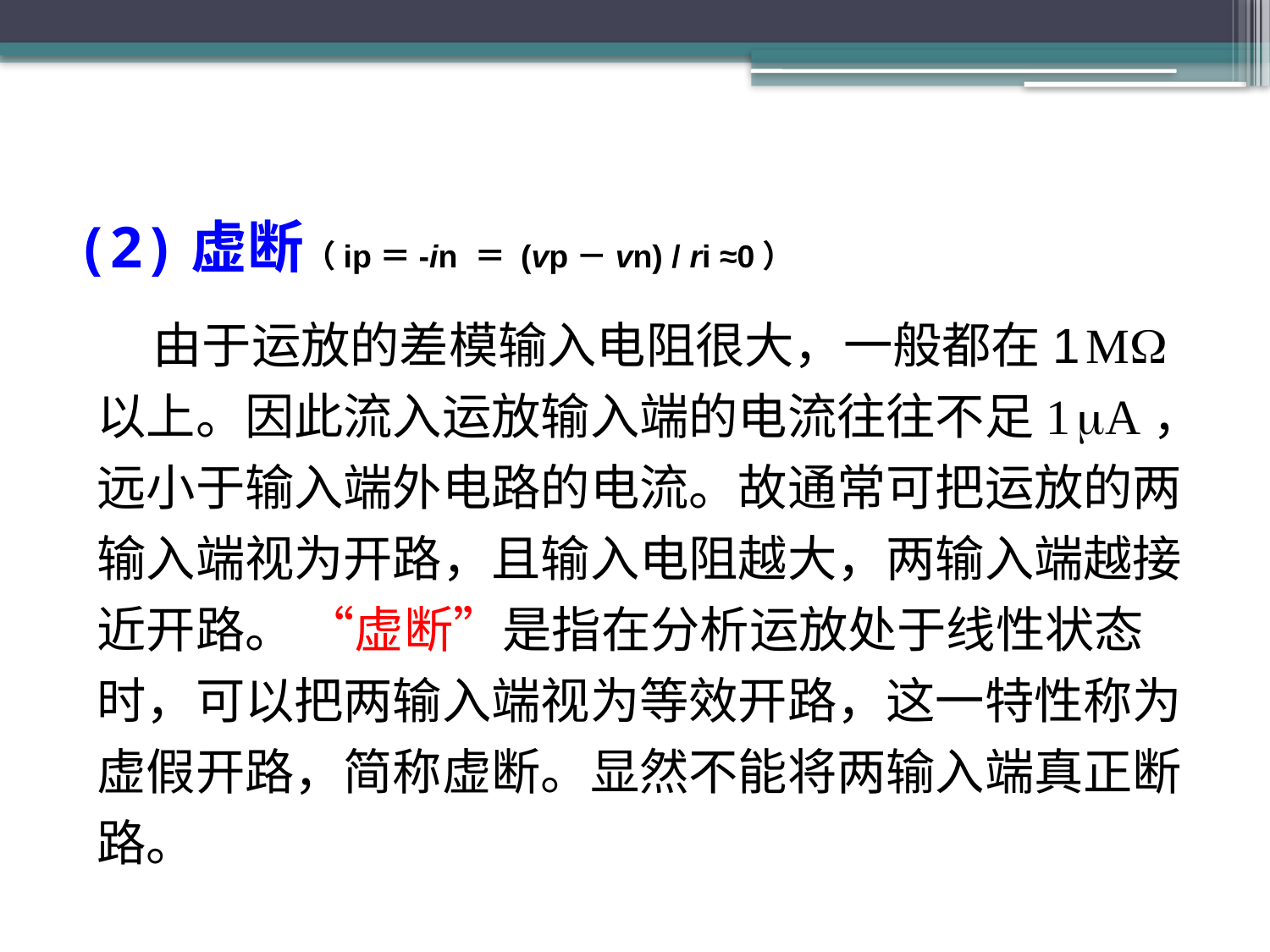

(2)虚断（ip＝-in ＝ (vp－vn) / ri ≈0）
    由于运放的差模输入电阻很大，一般都在1 MΩ以上。因此流入运放输入端的电流往往不足1 μA，远小于输入端外电路的电流。故通常可把运放的两输入端视为开路，且输入电阻越大，两输入端越接近开路。 “虚断”是指在分析运放处于线性状态时，可以把两输入端视为等效开路，这一特性称为虚假开路，简称虚断。显然不能将两输入端真正断路。